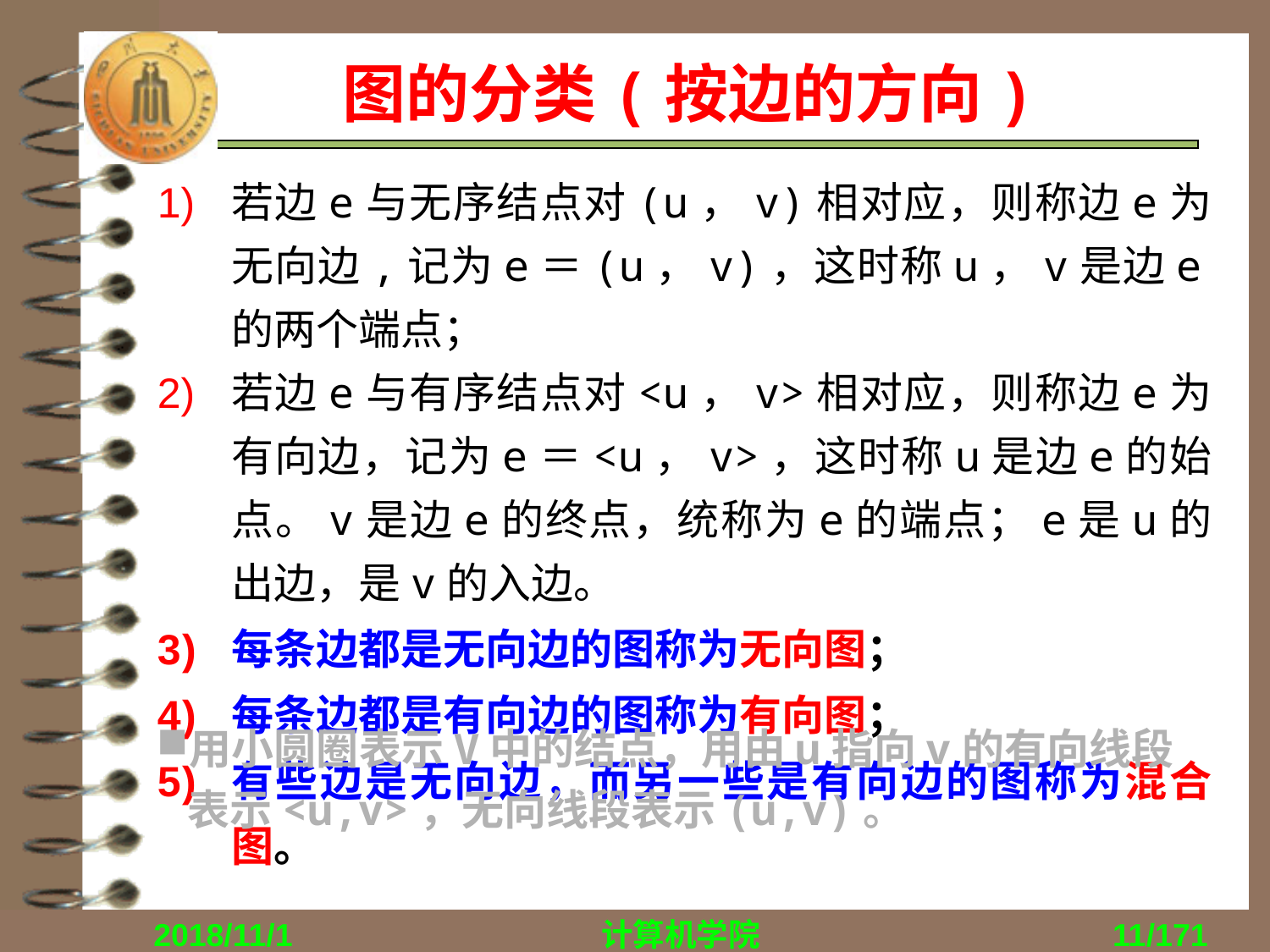

# 图的分类(按边的方向)
若边e与无序结点对(u，v)相对应，则称边e为无向边,记为e＝(u，v)，这时称u，v是边e的两个端点；
若边e与有序结点对<u，v>相对应，则称边e为有向边，记为e＝<u，v>，这时称u是边e的始点。v是边e的终点，统称为e的端点；e是u的出边，是v的入边。
每条边都是无向边的图称为无向图；
每条边都是有向边的图称为有向图；
有些边是无向边，而另一些是有向边的图称为混合图。
用小圆圈表示V中的结点，用由u指向v的有向线段表示<u,v>，无向线段表示(u,v)。
2018/11/1
计算机学院
11/171